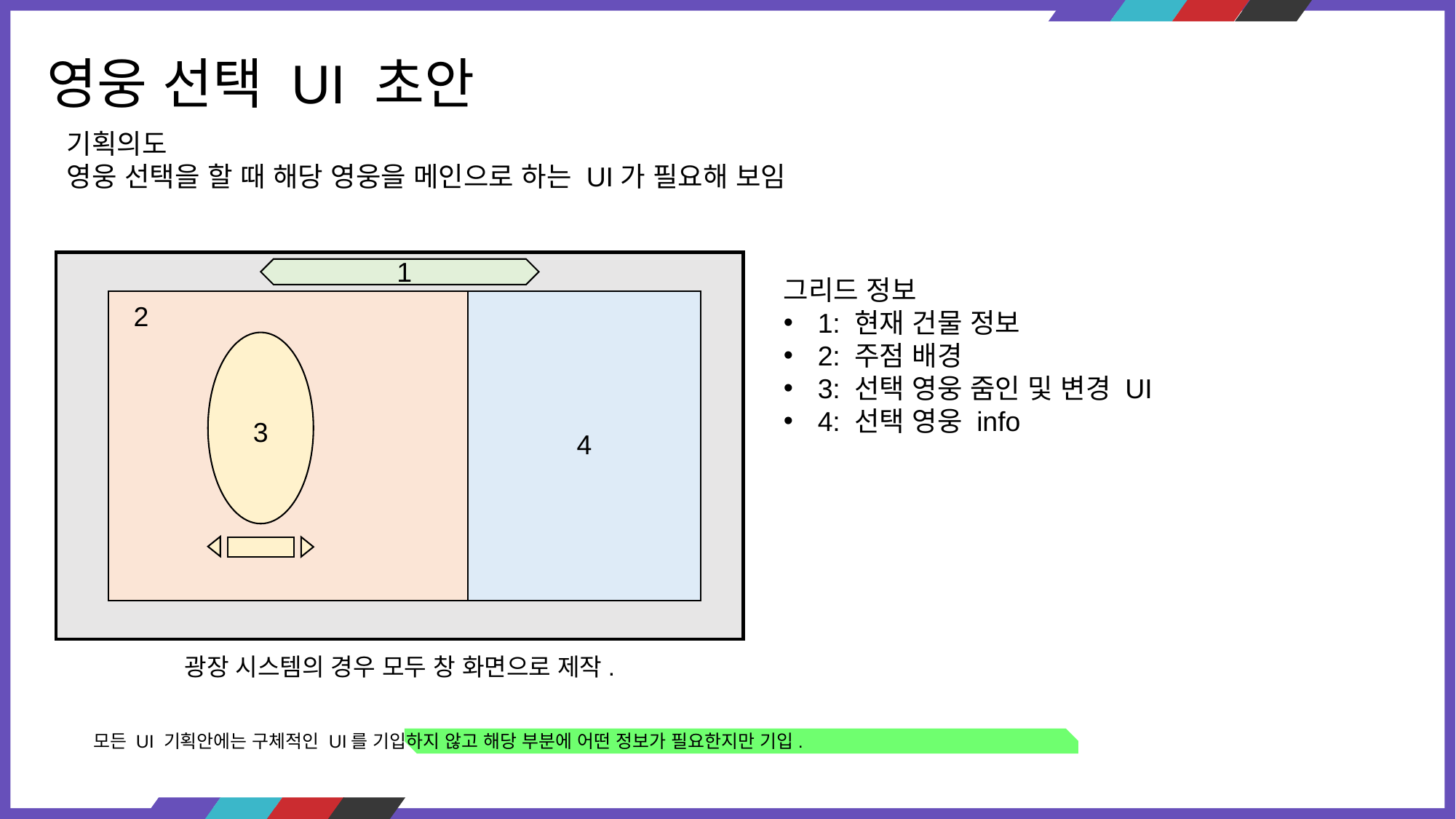

영웅 선택 UI 초안
기획의도
영웅 선택을 할 때 해당 영웅을 메인으로 하는 UI가 필요해 보임
1

그리드 정보
1: 현재 건물 정보
2: 주점 배경
3: 선택 영웅 줌인 및 변경 UI
4: 선택 영웅 info

2

3
4

광장 시스템의 경우 모두 창 화면으로 제작.
모든 UI 기획안에는 구체적인 UI를 기입하지 않고 해당 부분에 어떤 정보가 필요한지만 기입.